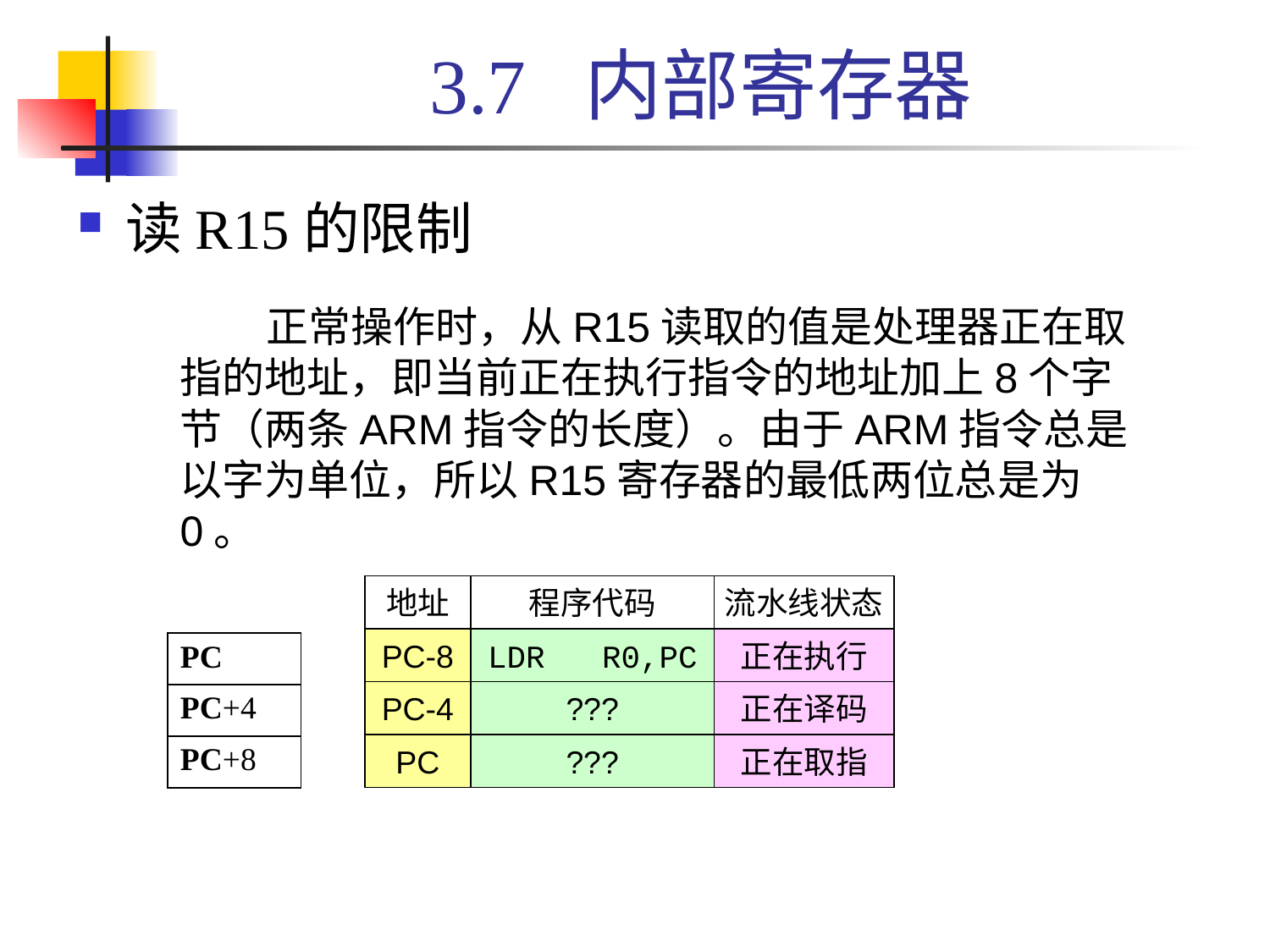

# 3.7  内部寄存器
读R15的限制
        正常操作时，从R15读取的值是处理器正在取指的地址，即当前正在执行指令的地址加上8个字节（两条ARM指令的长度）。由于ARM指令总是以字为单位，所以R15寄存器的最低两位总是为0。
地址
程序代码
流水线状态
PC-8
LDR   R0,PC
正在执行
PC-4
???
正在译码
PC
???
正在取指
| PC |
| --- |
| PC+4 |
| PC+8 |